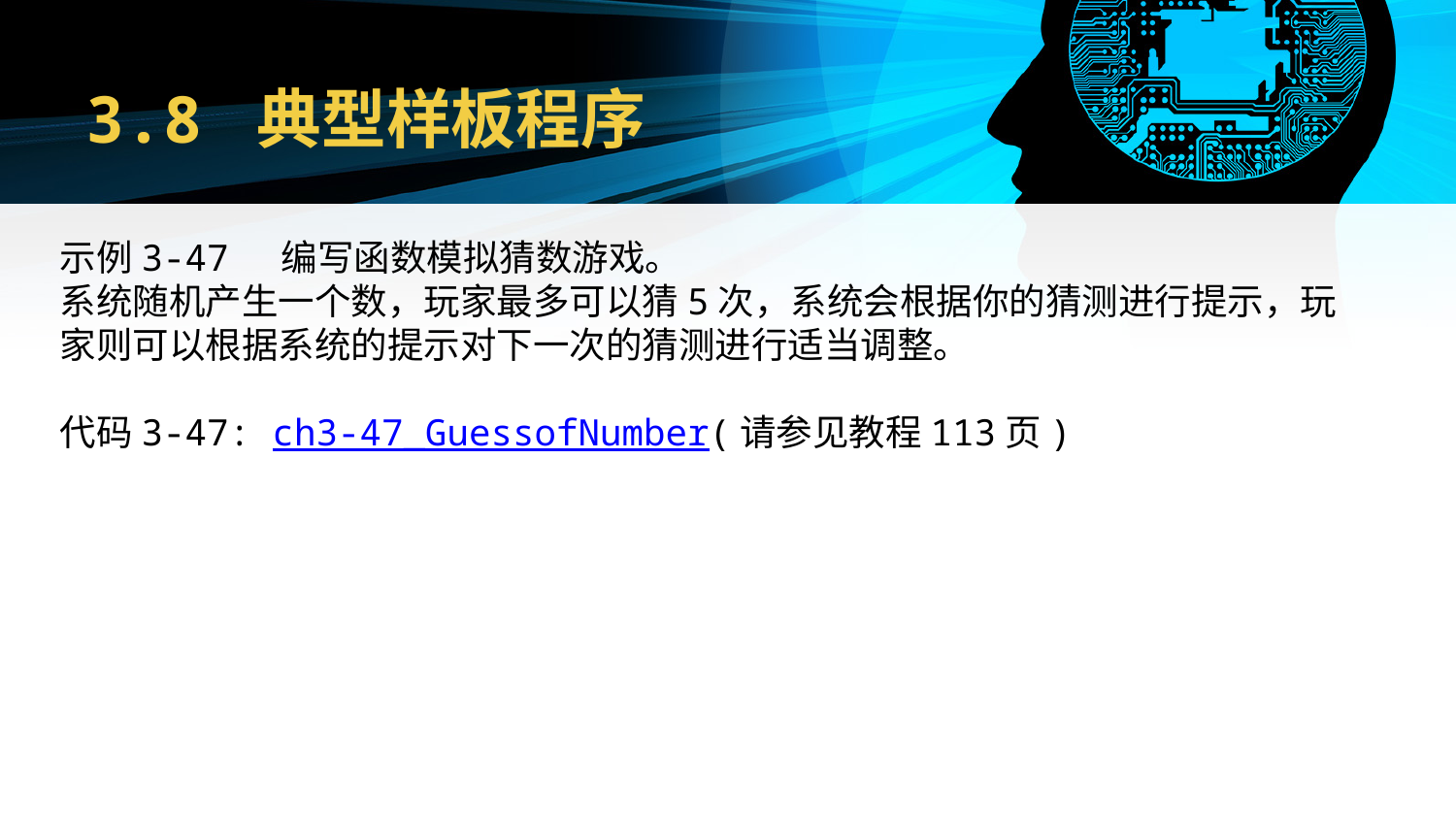

# 3.8 典型样板程序
示例3-47  编写函数模拟猜数游戏。
系统随机产生一个数，玩家最多可以猜5次，系统会根据你的猜测进行提示，玩家则可以根据系统的提示对下一次的猜测进行适当调整。

代码3-47: ch3-47_GuessofNumber(请参见教程113页)